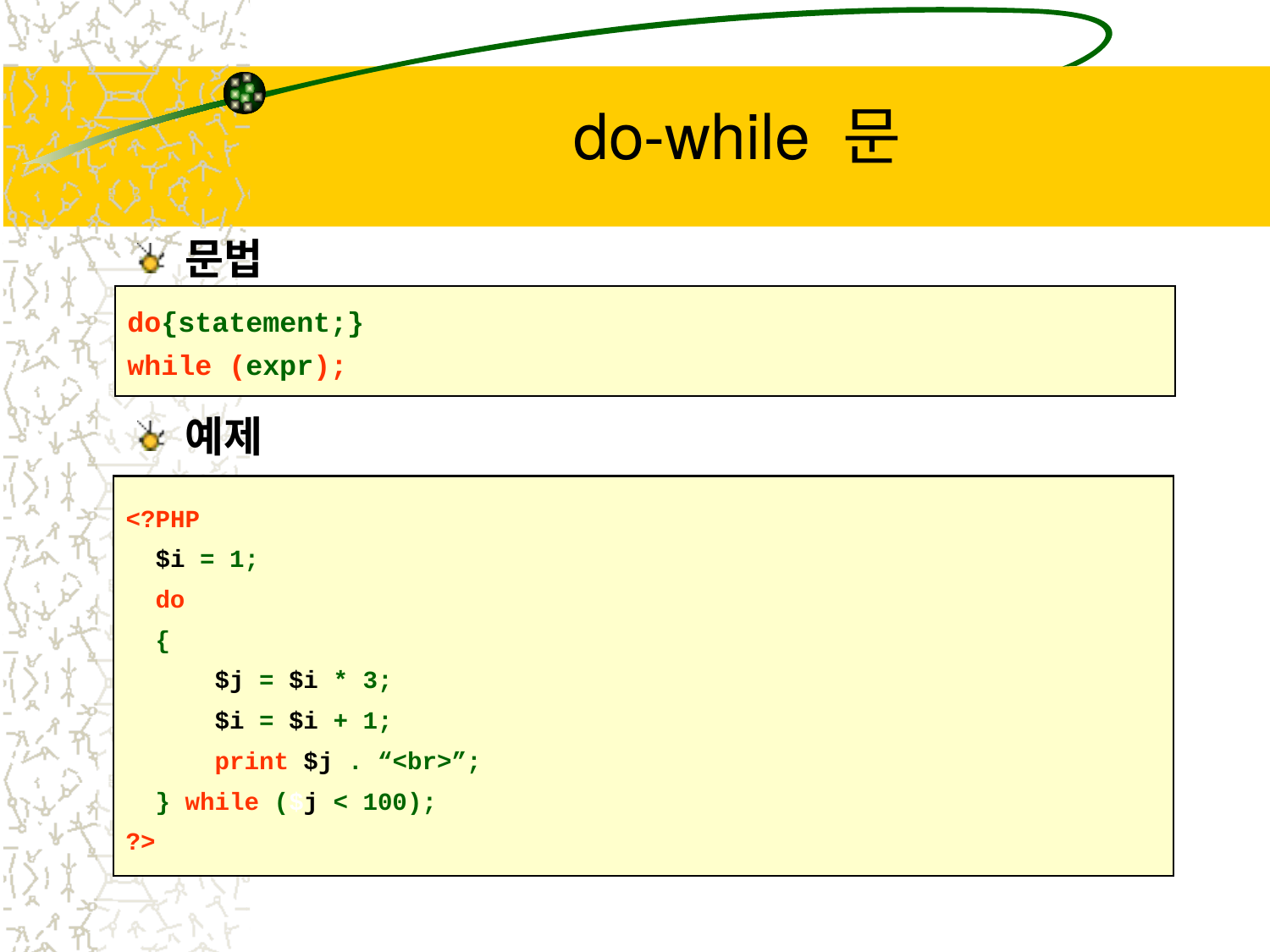

# do-while 문
문법

예제
do{statement;}
while (expr);
<?PHP
  $i = 1;
  do
  {
      $j = $i * 3;
      $i = $i + 1;
      print $j . “<br>”;
  } while ($j < 100);
?>